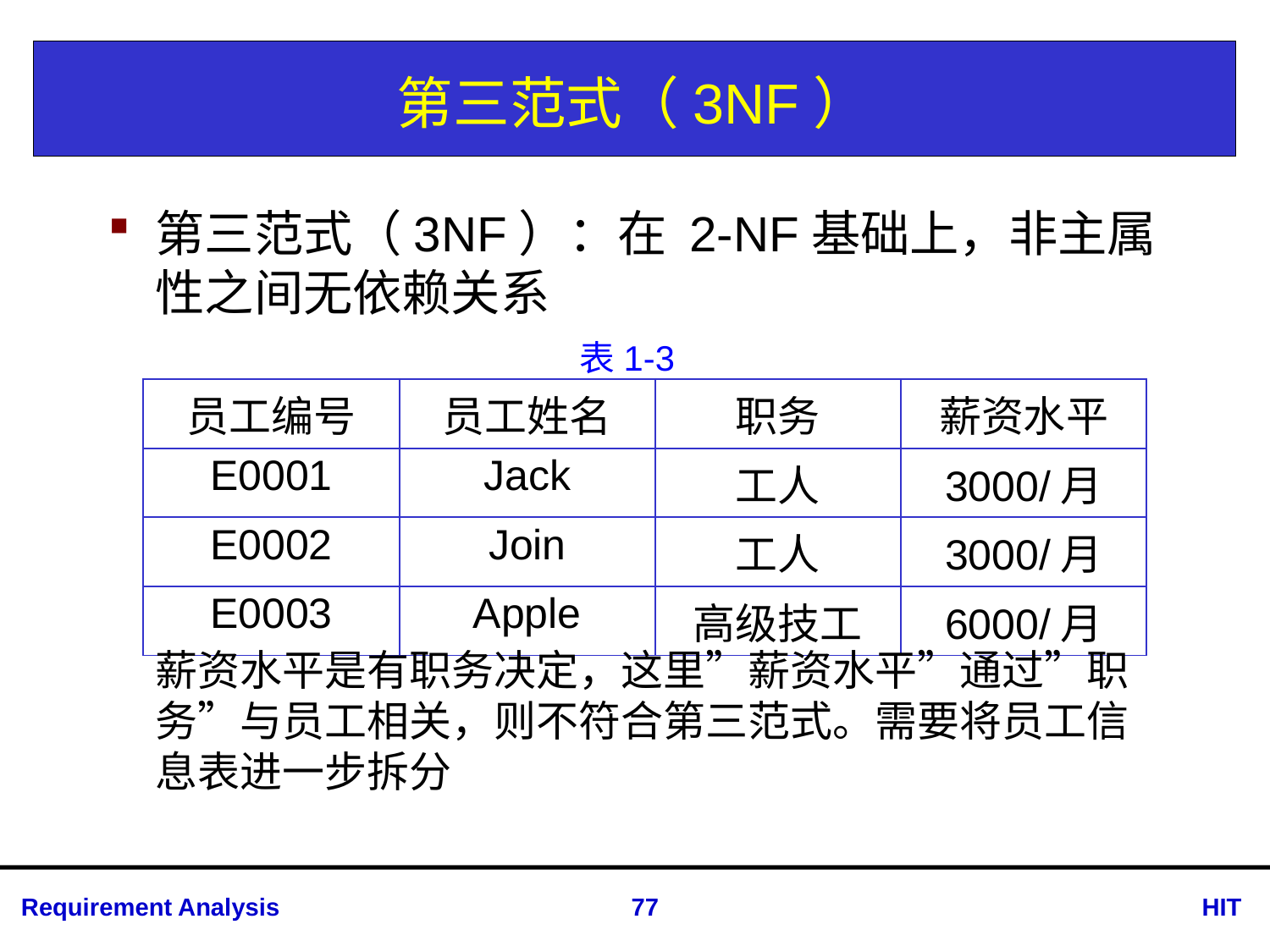

# 第三范式（3NF）
第三范式（3NF）：在 2-NF基础上，非主属性之间无依赖关系
表1-3

| 员工编号 | 员工姓名 | 职务 | 薪资水平 |
| --- | --- | --- | --- |
| E0001 | Jack | 工人 | 3000/月 |
| E0002 | Join | 工人 | 3000/月 |
| E0003 | Apple | 高级技工 | 6000/月 |
薪资水平是有职务决定，这里”薪资水平”通过”职务”与员工相关，则不符合第三范式。需要将员工信息表进一步拆分